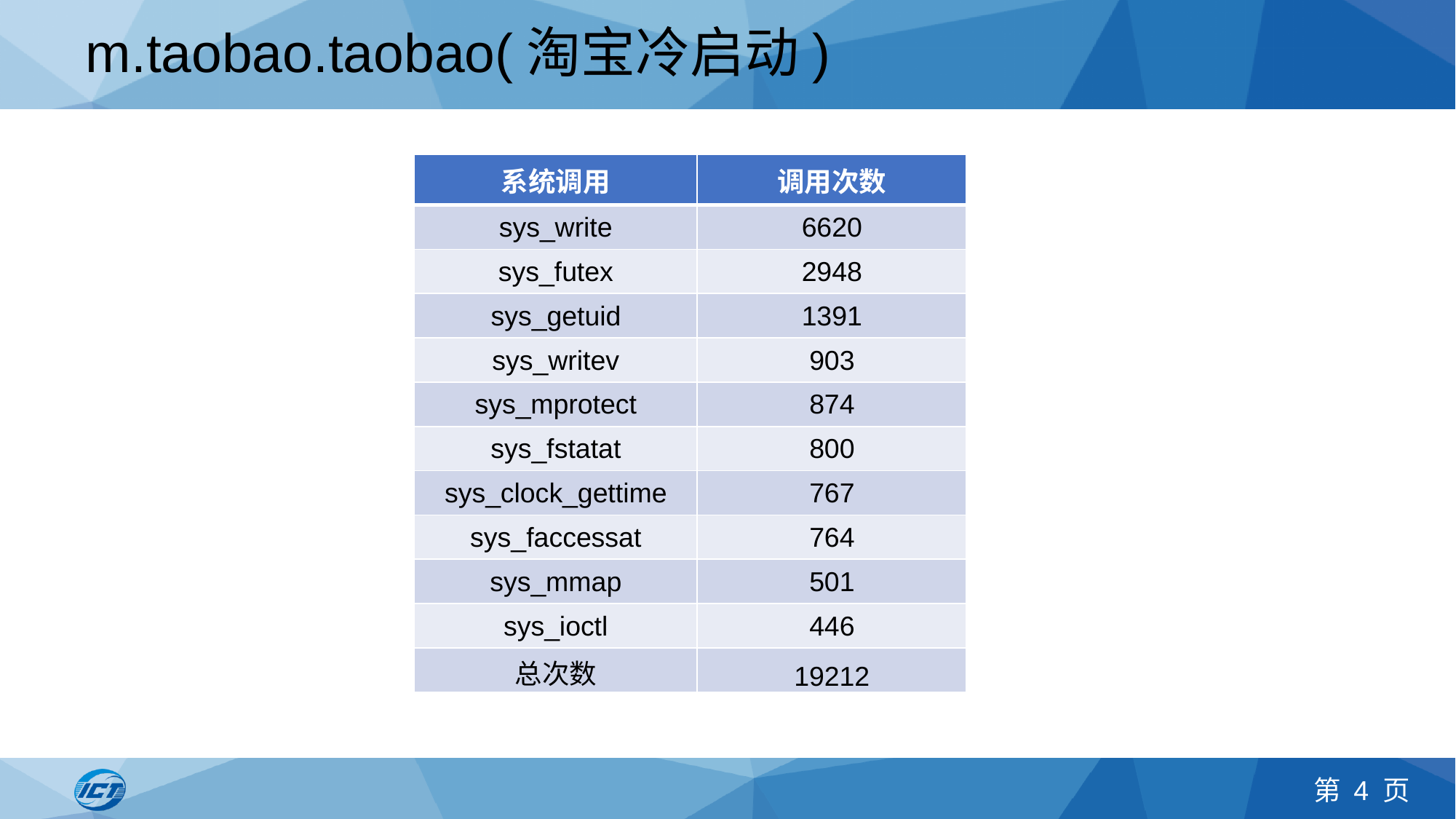

# m.taobao.taobao(淘宝冷启动)
| 系统调用 | 调用次数 |
| --- | --- |
| sys\_write | 6620 |
| sys\_futex | 2948 |
| sys\_getuid | 1391 |
| sys\_writev | 903 |
| sys\_mprotect | 874 |
| sys\_fstatat | 800 |
| sys\_clock\_gettime | 767 |
| sys\_faccessat | 764 |
| sys\_mmap | 501 |
| sys\_ioctl | 446 |
| 总次数 | 19212 |
第 4 页